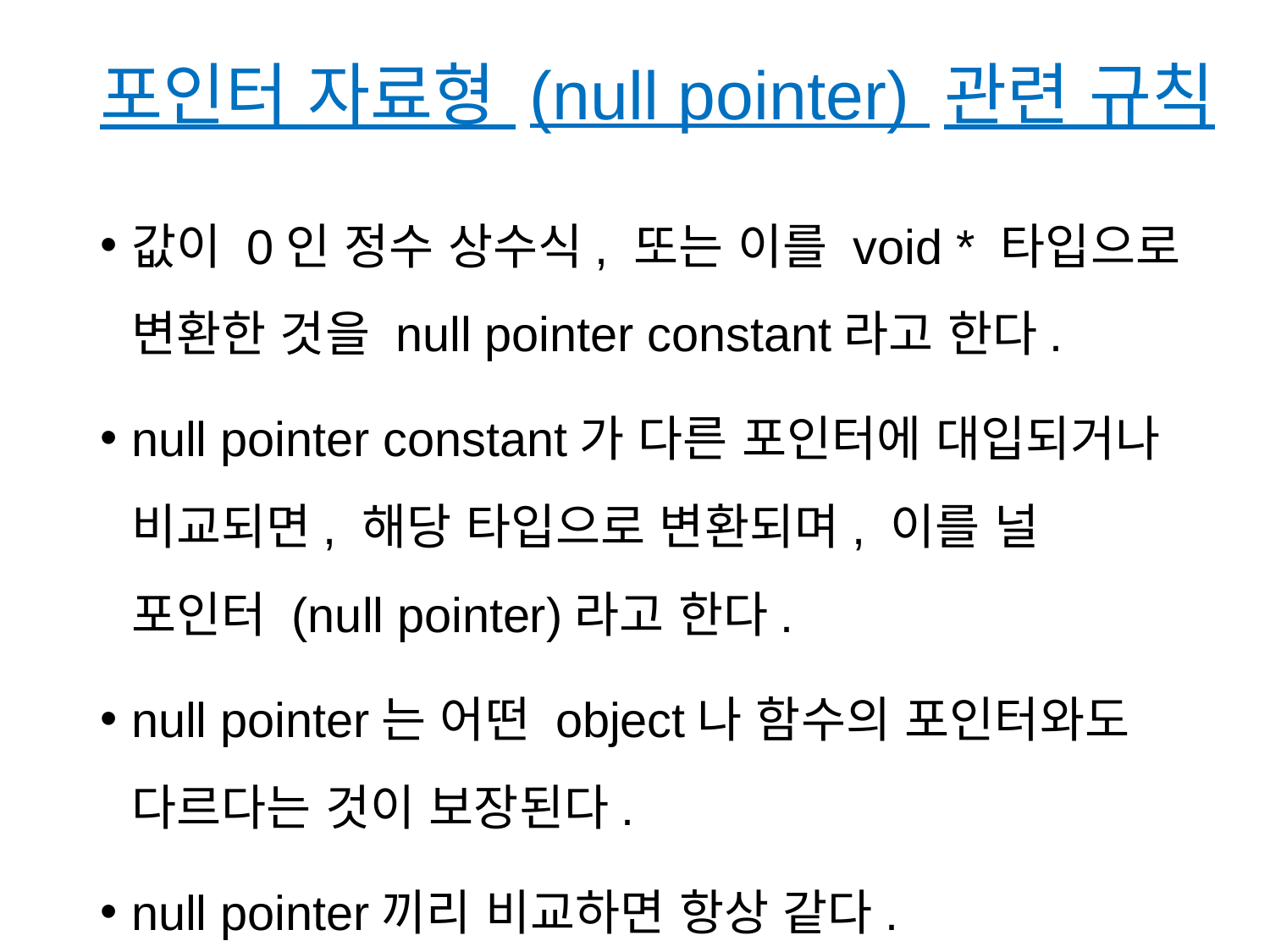

# 포인터 자료형 (null pointer) 관련 규칙
값이 0인 정수 상수식, 또는 이를 void * 타입으로
변환한 것을 null pointer constant라고 한다.
null pointer constant가 다른 포인터에 대입되거나 비교되면, 해당 타입으로 변환되며, 이를 널
포인터 (null pointer)라고 한다.
null pointer는 어떤 object나 함수의 포인터와도
다르다는 것이 보장된다.
null pointer끼리 비교하면 항상 같다.